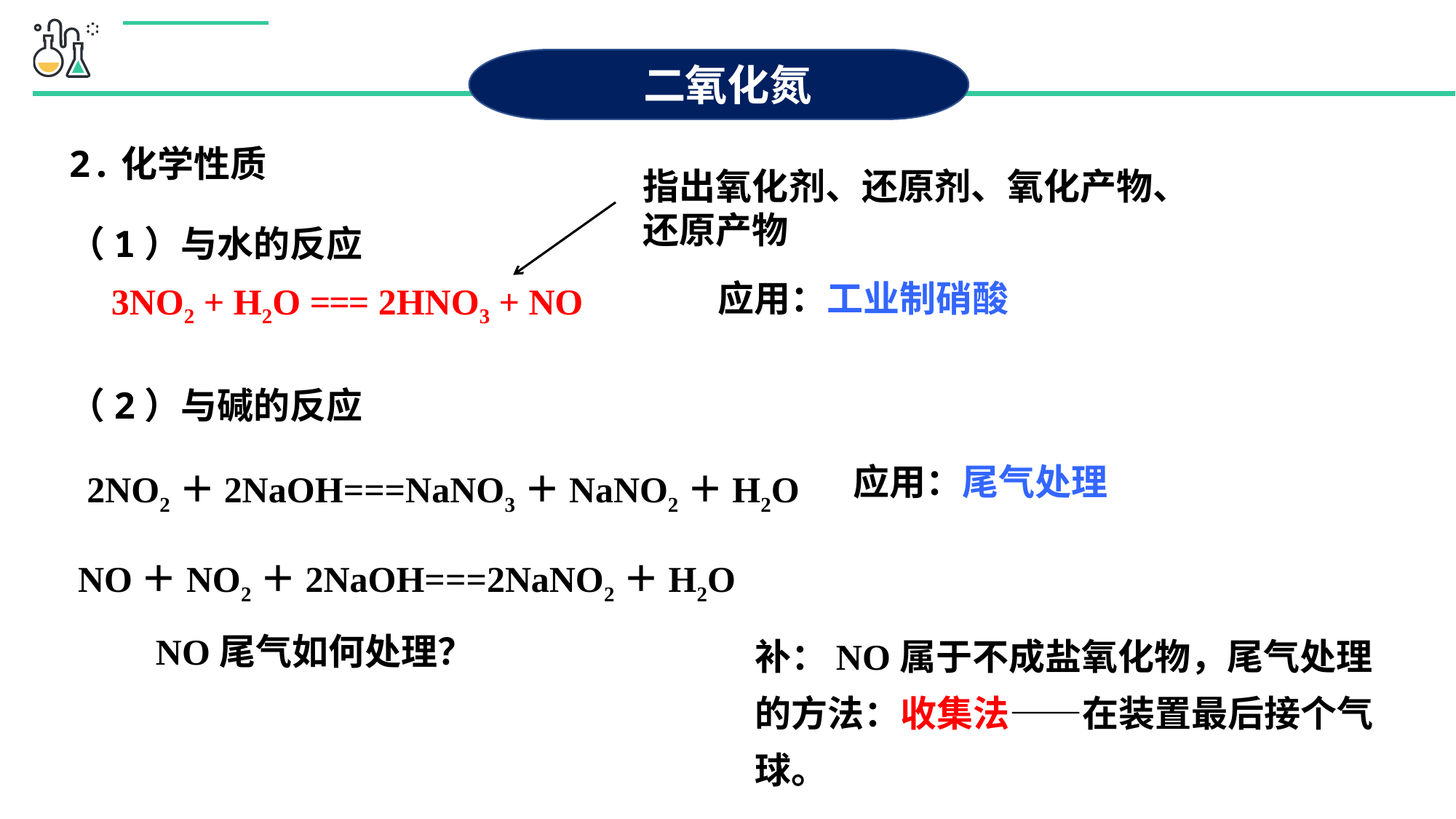

二氧化氮
2.化学性质
（1）与水的反应

（2）与碱的反应
  2NO2＋2NaOH===NaNO3＋NaNO2＋H2O
 NO＋NO2＋2NaOH===2NaNO2＋H2O

指出氧化剂、还原剂、氧化产物、还原产物
应用：工业制硝酸
 3NO2 + H2O === 2HNO3 + NO
应用：尾气处理
补：NO属于不成盐氧化物，尾气处理的方法：收集法——在装置最后接个气球。
NO尾气如何处理？